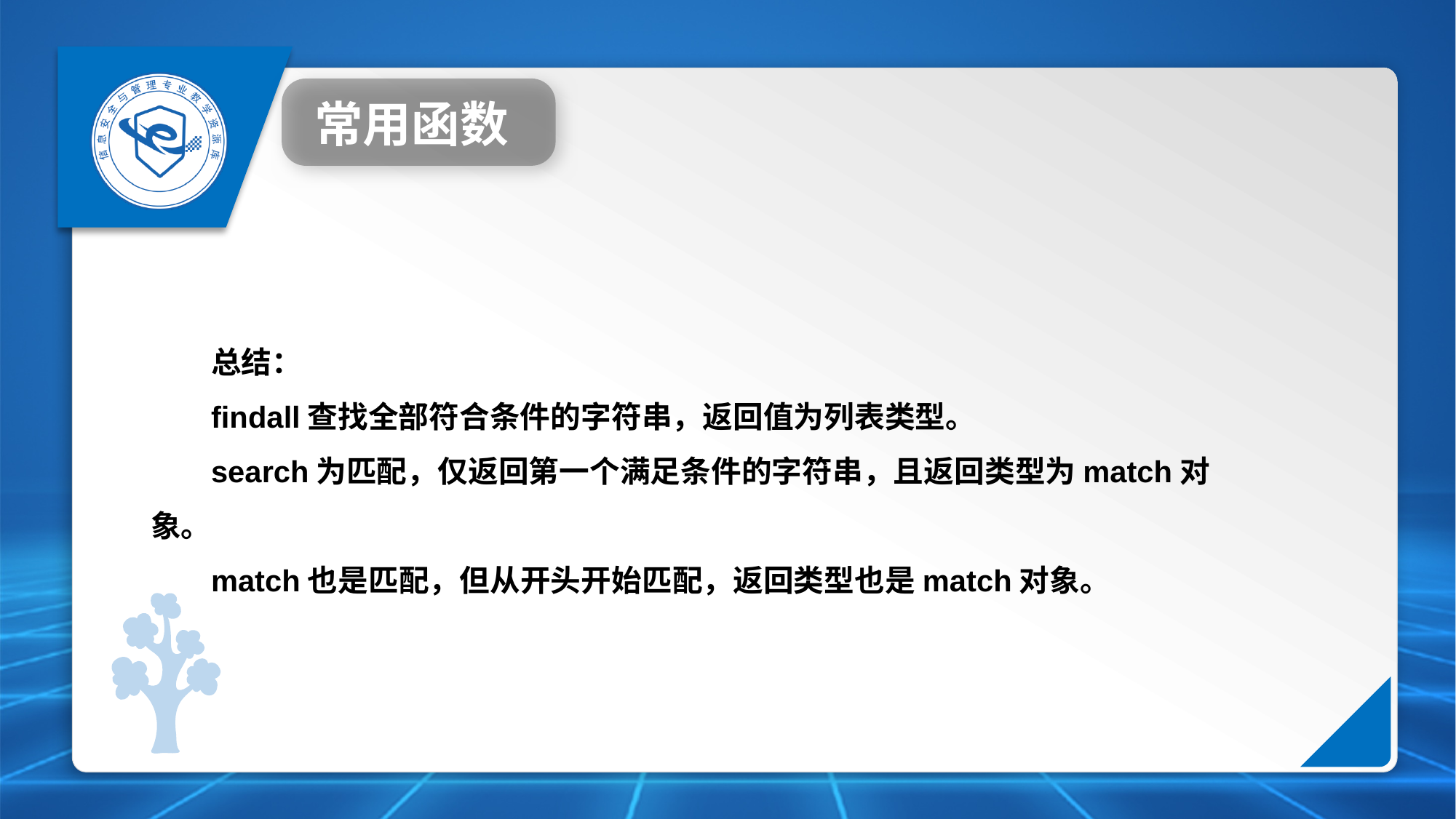

常用函数
总结：
findall查找全部符合条件的字符串，返回值为列表类型。
search为匹配，仅返回第一个满足条件的字符串，且返回类型为match对象。
match也是匹配，但从开头开始匹配，返回类型也是match对象。